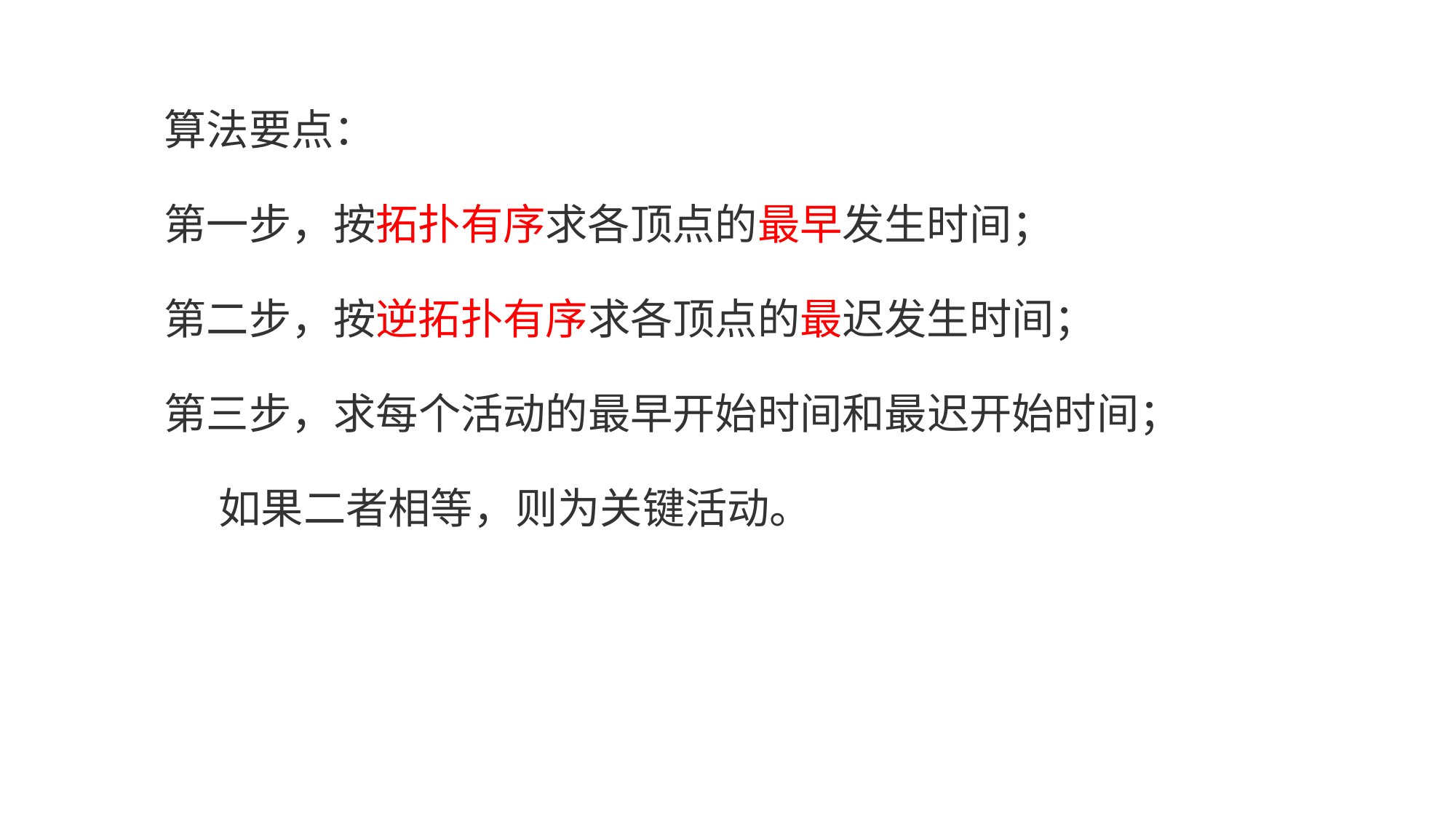

算法要点：
第一步，按拓扑有序求各顶点的最早发生时间；
第二步，按逆拓扑有序求各顶点的最迟发生时间；
第三步，求每个活动的最早开始时间和最迟开始时间；
如果二者相等，则为关键活动。